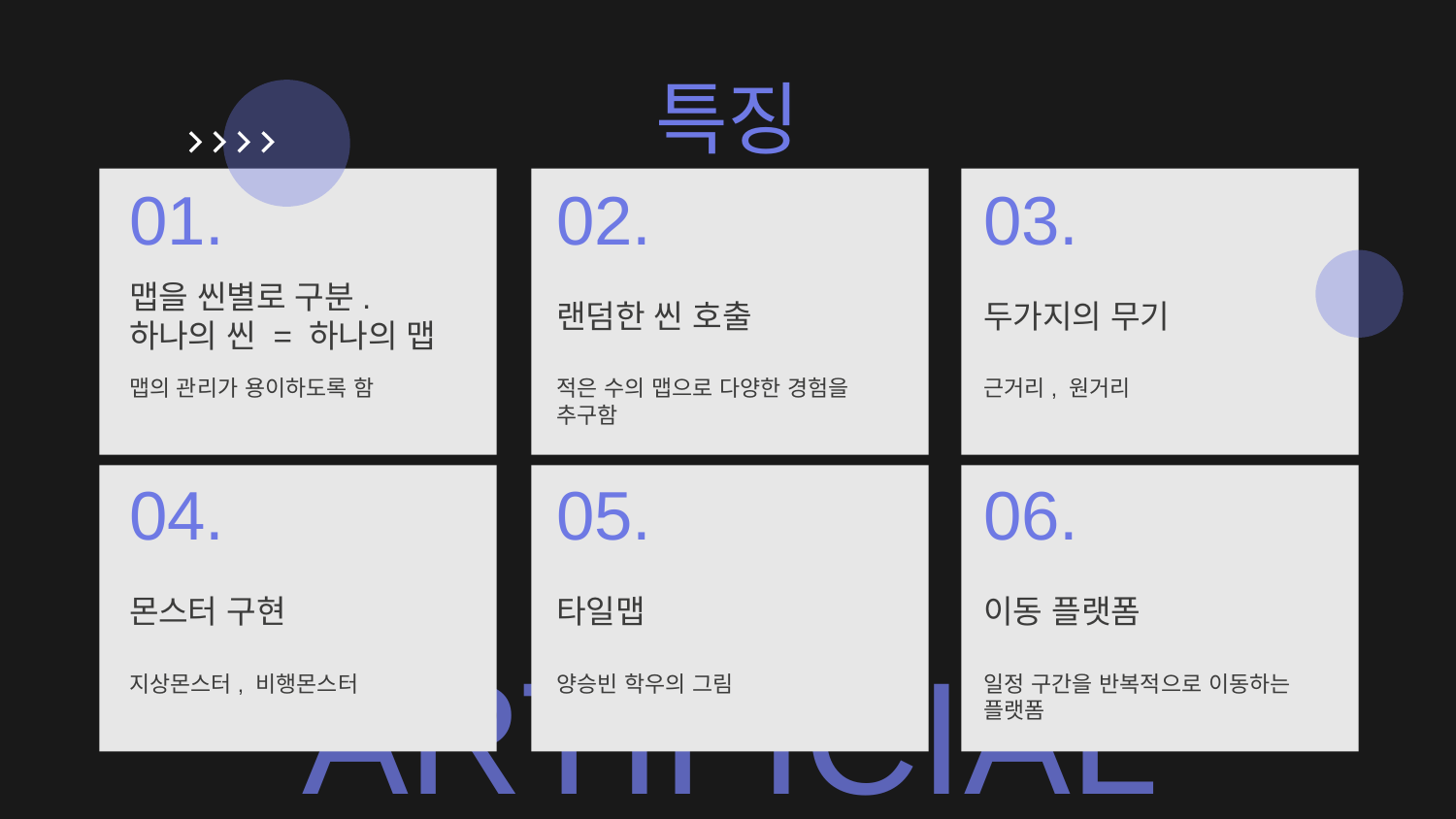

특징

01.
02.
03.

# 맵을 씬별로 구분. 하나의 씬 = 하나의 맵
두가지의 무기
랜덤한 씬 호출
맵의 관리가 용이하도록 함
적은 수의 맵으로 다양한 경험을 추구함
근거리, 원거리

04.
05.
06.
몬스터 구현
타일맵
이동 플랫폼
지상몬스터, 비행몬스터
양승빈 학우의 그림
일정 구간을 반복적으로 이동하는 플랫폼